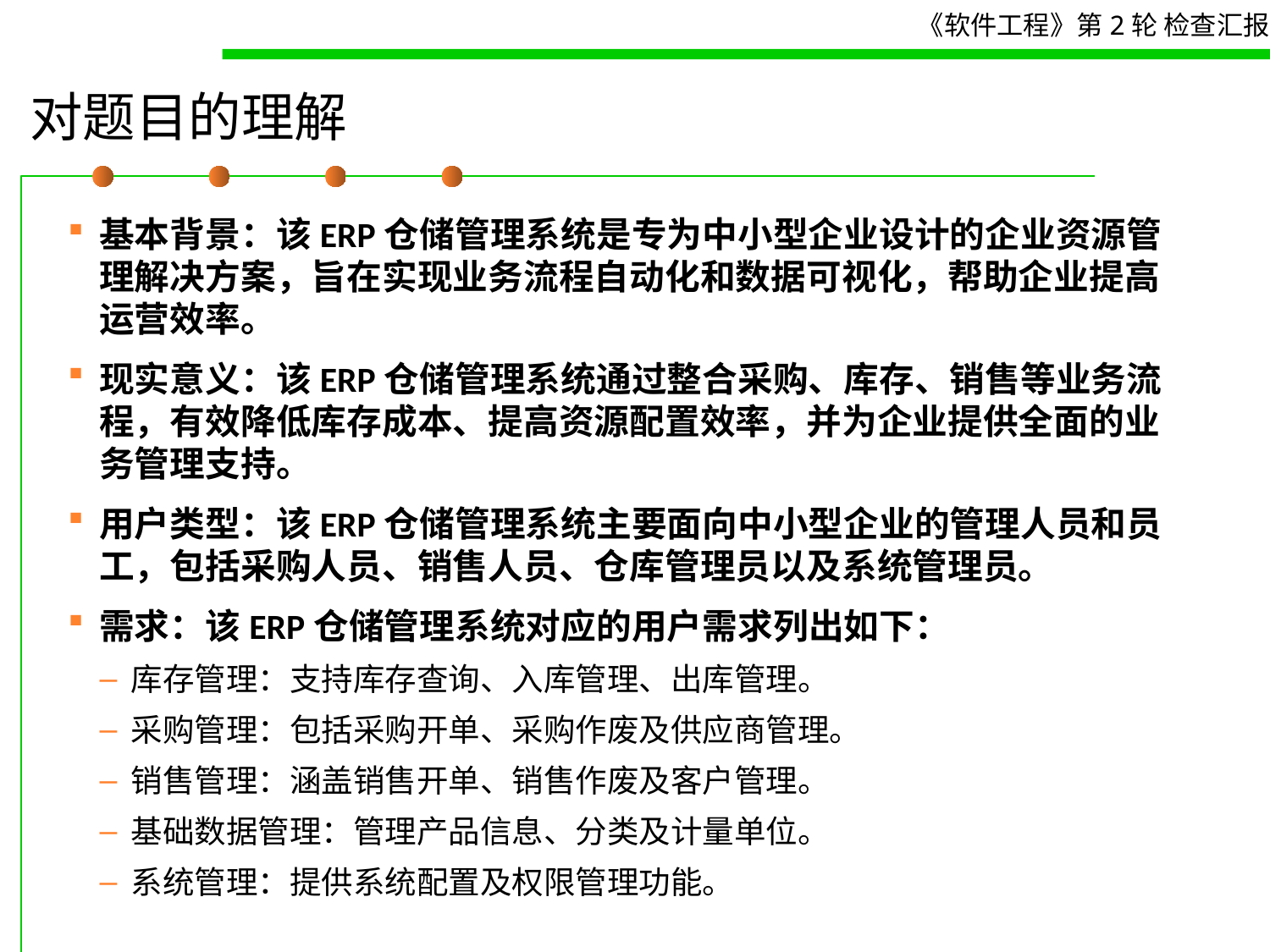

# 对题目的理解
基本背景：该ERP仓储管理系统是专为中小型企业设计的企业资源管理解决方案，旨在实现业务流程自动化和数据可视化，帮助企业提高运营效率。
现实意义：该ERP仓储管理系统通过整合采购、库存、销售等业务流程，有效降低库存成本、提高资源配置效率，并为企业提供全面的业务管理支持。
用户类型：该ERP仓储管理系统主要面向中小型企业的管理人员和员工，包括采购人员、销售人员、仓库管理员以及系统管理员。
需求：该ERP仓储管理系统对应的用户需求列出如下：
库存管理：支持库存查询、入库管理、出库管理。
采购管理：包括采购开单、采购作废及供应商管理。
销售管理：涵盖销售开单、销售作废及客户管理。
基础数据管理：管理产品信息、分类及计量单位。
系统管理：提供系统配置及权限管理功能。